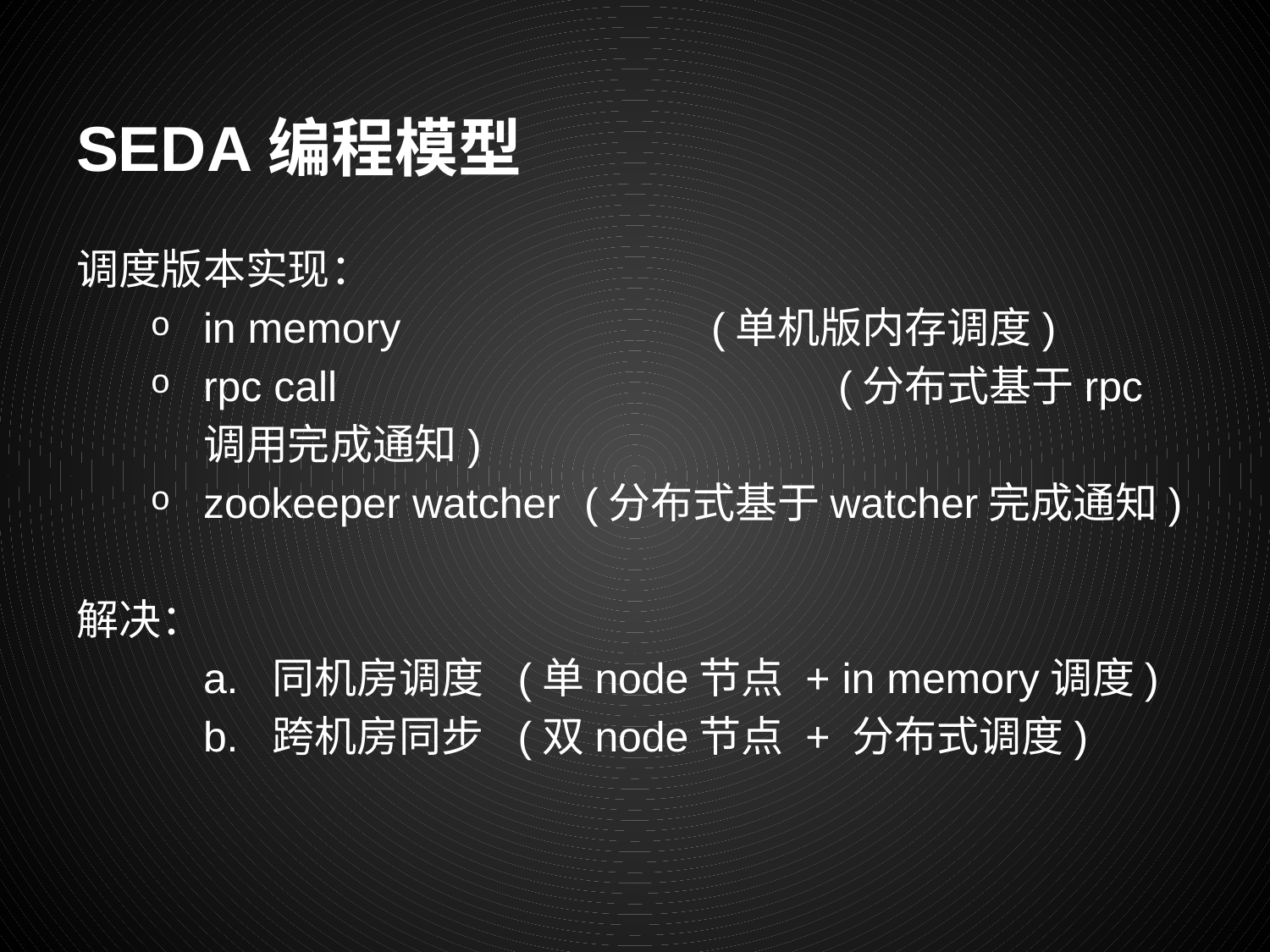

# SEDA编程模型
调度版本实现：
in memory			(单机版内存调度)
rpc call				(分布式基于rpc调用完成通知)
zookeeper watcher	(分布式基于watcher完成通知)

解决：
	a.  同机房调度  (单node节点 + in memory调度)
	b.  跨机房同步  (双node节点 + 分布式调度)